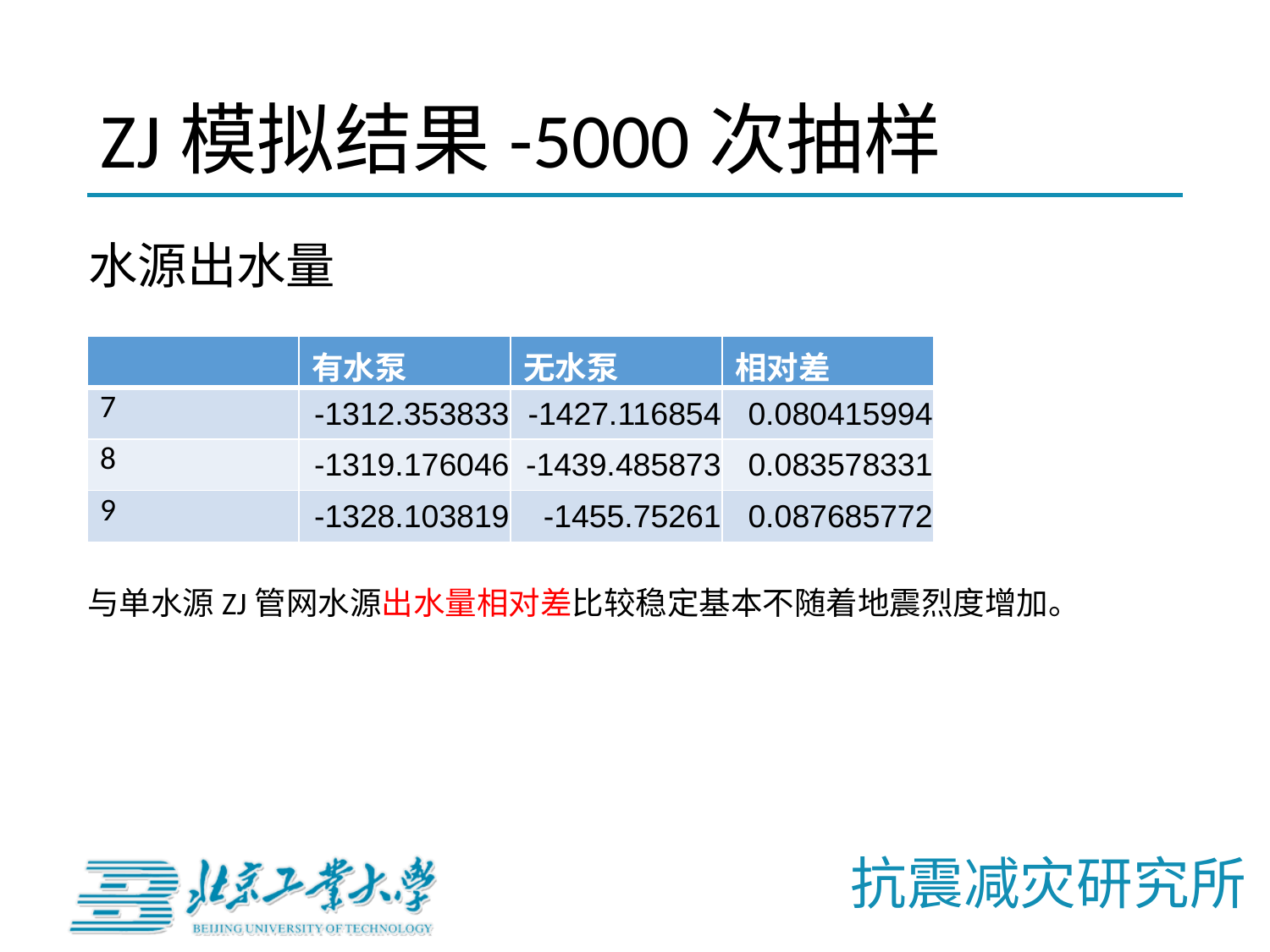

# ZJ模拟结果-5000次抽样
水源出水量
|  | 有水泵 | 无水泵 | 相对差 |
| --- | --- | --- | --- |
| 7 | -1312.353833 | -1427.116854 | 0.080415994 |
| 8 | -1319.176046 | -1439.485873 | 0.083578331 |
| 9 | -1328.103819 | -1455.75261 | 0.087685772 |
与单水源ZJ管网水源出水量相对差比较稳定基本不随着地震烈度增加。